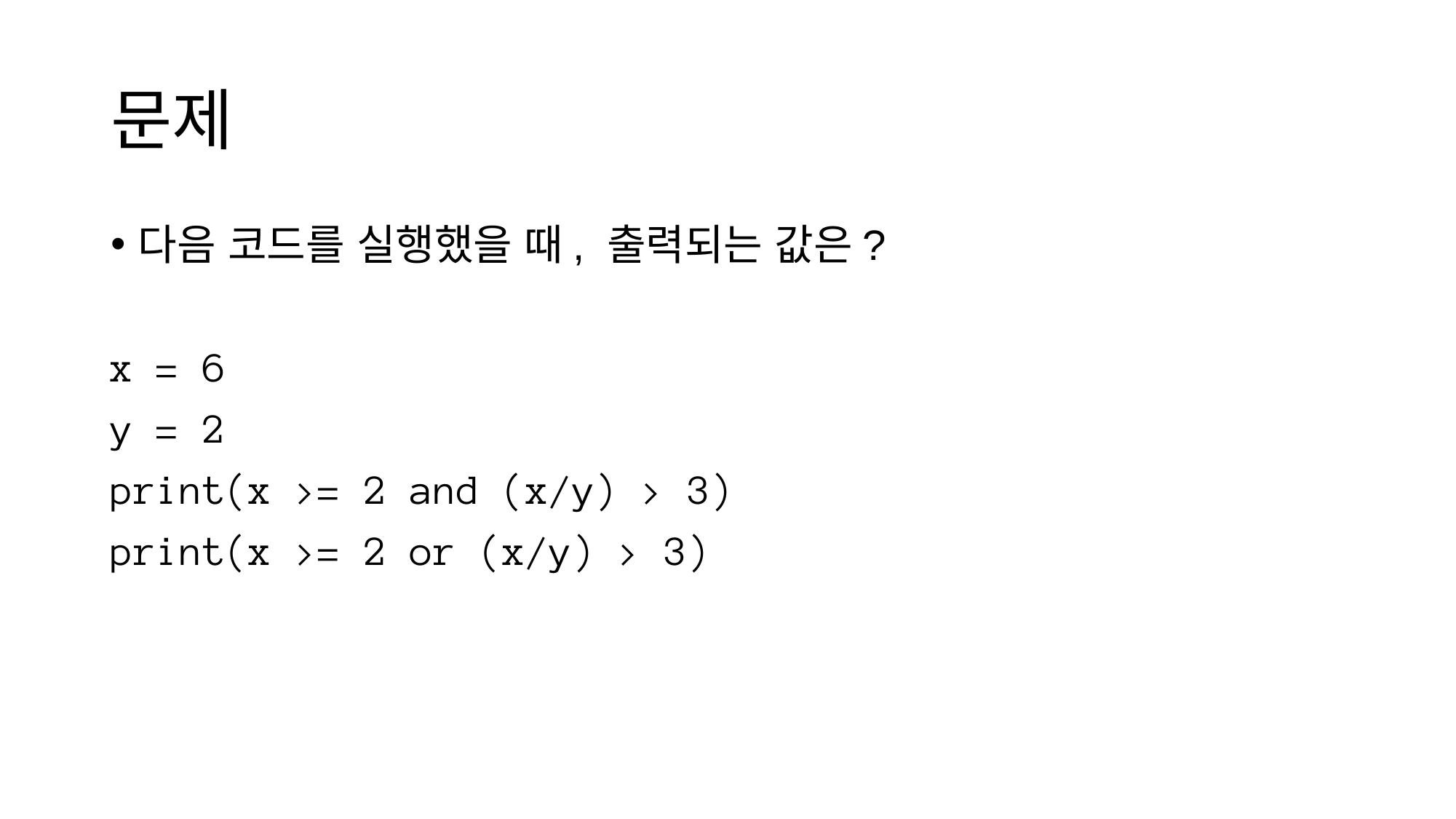

# 문제
다음 코드를 실행했을 때, 출력되는 값은?

x = 6
y = 2
print(x >= 2 and (x/y) > 3)
print(x >= 2 or (x/y) > 3)